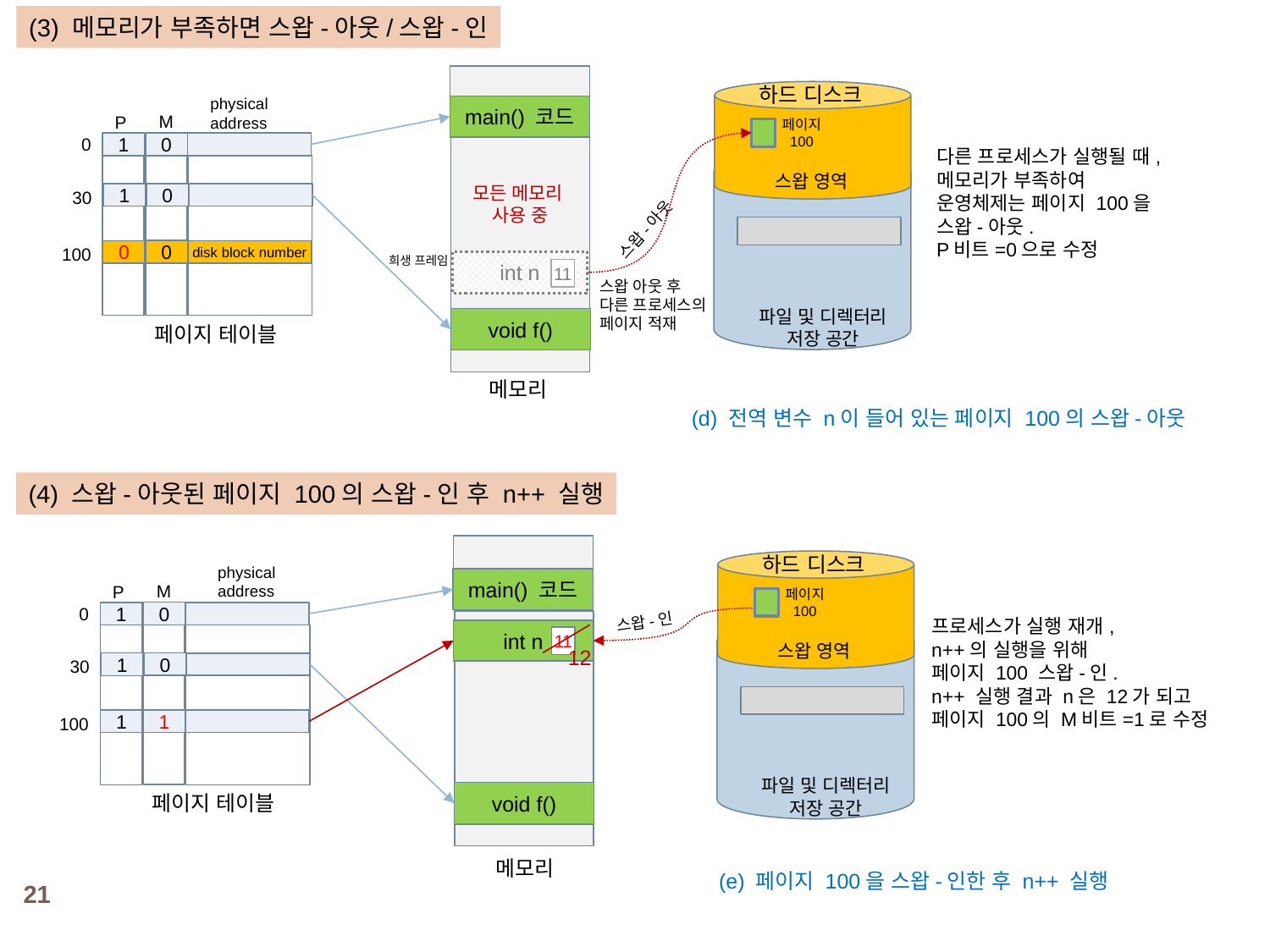

(3) 메모리가 부족하면 스왑-아웃/스왑-인

하드 디스크

physical
address
main() 코드
M
P
페이지
100

0
0

1
모든 메모리
사용 중

다른 프로세스가 실행될 때,
메모리가 부족하여
운영체제는 페이지 100을
스왑-아웃.
P비트=0으로 수정

스왑 영역
모든 메모리
사용 중
30
0

1
스왑-아웃

100
0
disk block number
0
int n
11
스왑 아웃 후
다른 프로세스의
페이지 적재
파일 및 디렉터리
저장 공간
void f()
페이지 테이블
메모리

희생 프레임
(d) 전역 변수 n이 들어 있는 페이지 100의 스왑-아웃
(4) 스왑-아웃된 페이지 100의 스왑-인 후 n++ 실행

하드 디스크

main() 코드
M
P
페이지
100

0
0

1
스왑-인
프로세스가 실행 재개,
n++의 실행을 위해
페이지 100 스왑-인.
n++ 실행 결과 n은 12가 되고
페이지 100의 M비트=1로 수정

int n

11
스왑 영역
12
30
0

1

100
1

1
파일 및 디렉터리
저장 공간
void f()
페이지 테이블
메모리
physical
address
(e) 페이지 100을 스왑-인한 후 n++ 실행
21